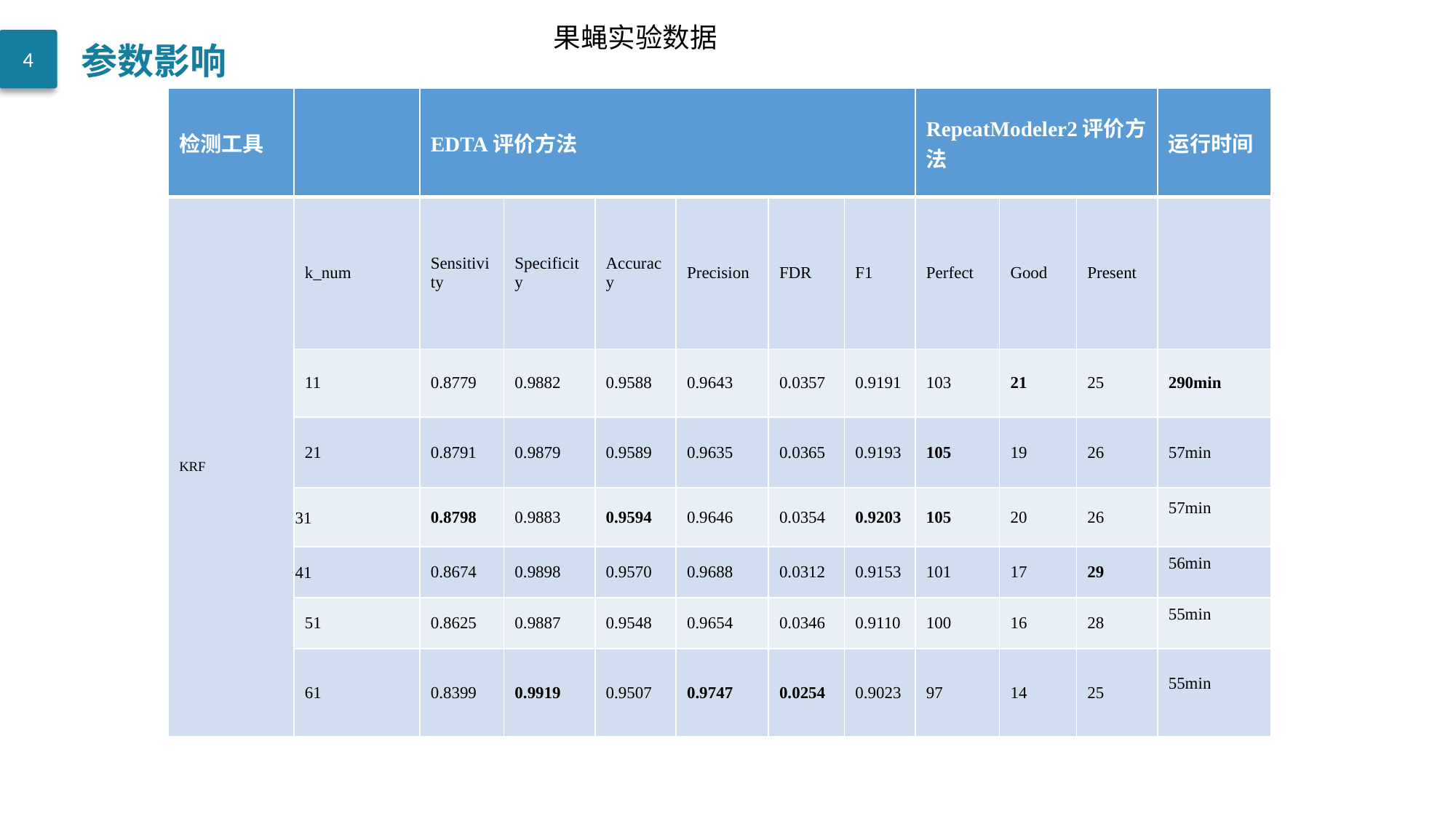

果蝇实验数据
4
参数影响
| 检测工具 |  | EDTA评价方法 |  |  |  |  |  | RepeatModeler2评价方法 |  |  | 运行时间 |
| --- | --- | --- | --- | --- | --- | --- | --- | --- | --- | --- | --- |
| KRF | k\_num | Sensitivity | Specificity | Accuracy | Precision | FDR | F1 | Perfect | Good | Present |  |
|  | 11 | 0.8779 | 0.9882 | 0.9588 | 0.9643 | 0.0357 | 0.9191 | 103 | 21 | 25 | 290min |
|  | 21 | 0.8791 | 0.9879 | 0.9589 | 0.9635 | 0.0365 | 0.9193 | 105 | 19 | 26 | 57min |
|  | 31 | 0.8798 | 0.9883 | 0.9594 | 0.9646 | 0.0354 | 0.9203 | 105 | 20 | 26 | 57min |
|  | 41 | 0.8674 | 0.9898 | 0.9570 | 0.9688 | 0.0312 | 0.9153 | 101 | 17 | 29 | 56min |
|  | 51 | 0.8625 | 0.9887 | 0.9548 | 0.9654 | 0.0346 | 0.9110 | 100 | 16 | 28 | 55min |
|  | 61 | 0.8399 | 0.9919 | 0.9507 | 0.9747 | 0.0254 | 0.9023 | 97 | 14 | 25 | 55min |